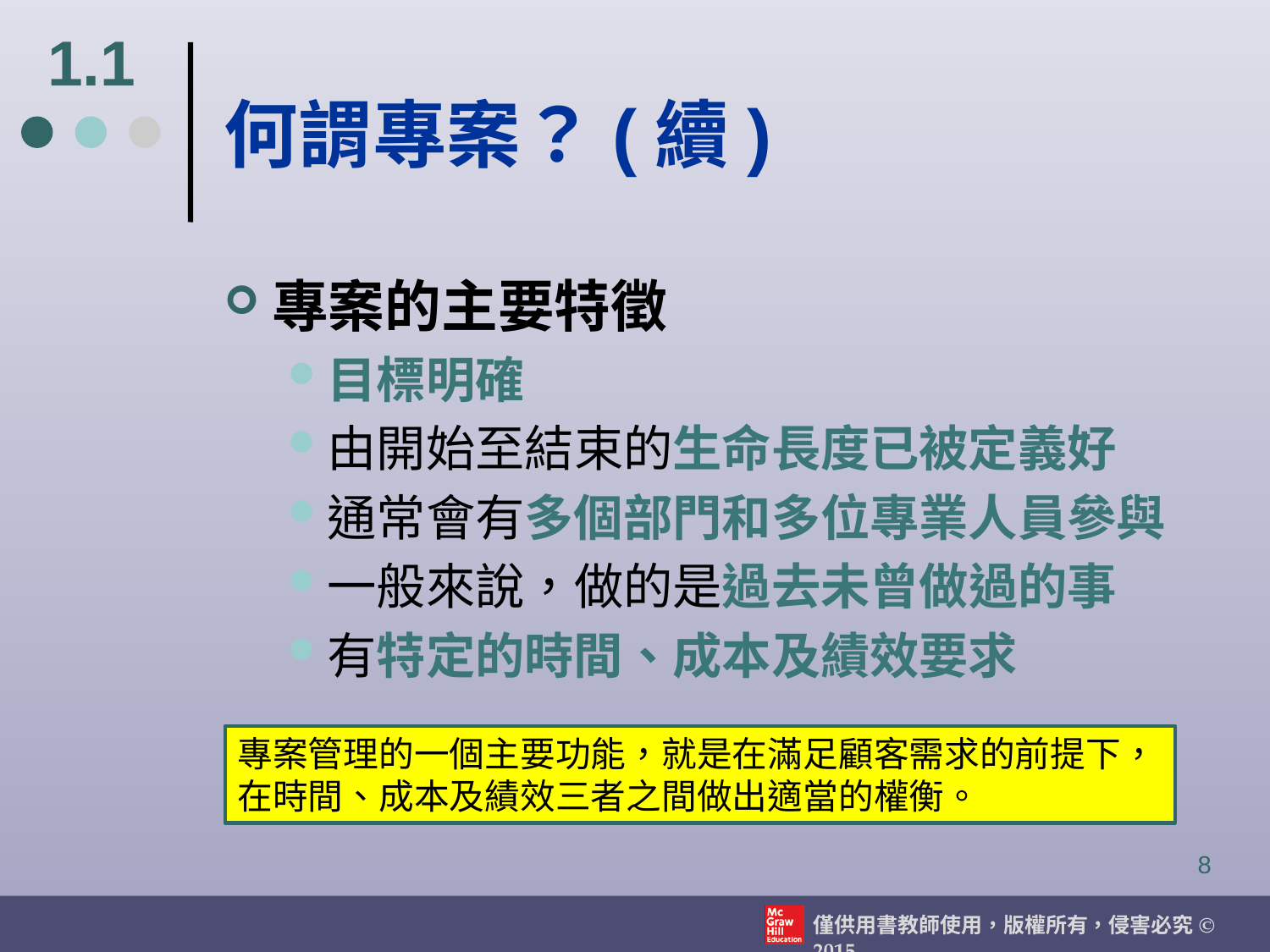

1.1
# 何謂專案？(續)
專案的主要特徵
目標明確
由開始至結束的生命長度已被定義好
通常會有多個部門和多位專業人員參與
一般來說，做的是過去未曾做過的事
有特定的時間、成本及績效要求

專案管理的一個主要功能，就是在滿足顧客需求的前提下，
在時間、成本及績效三者之間做出適當的權衡。
8